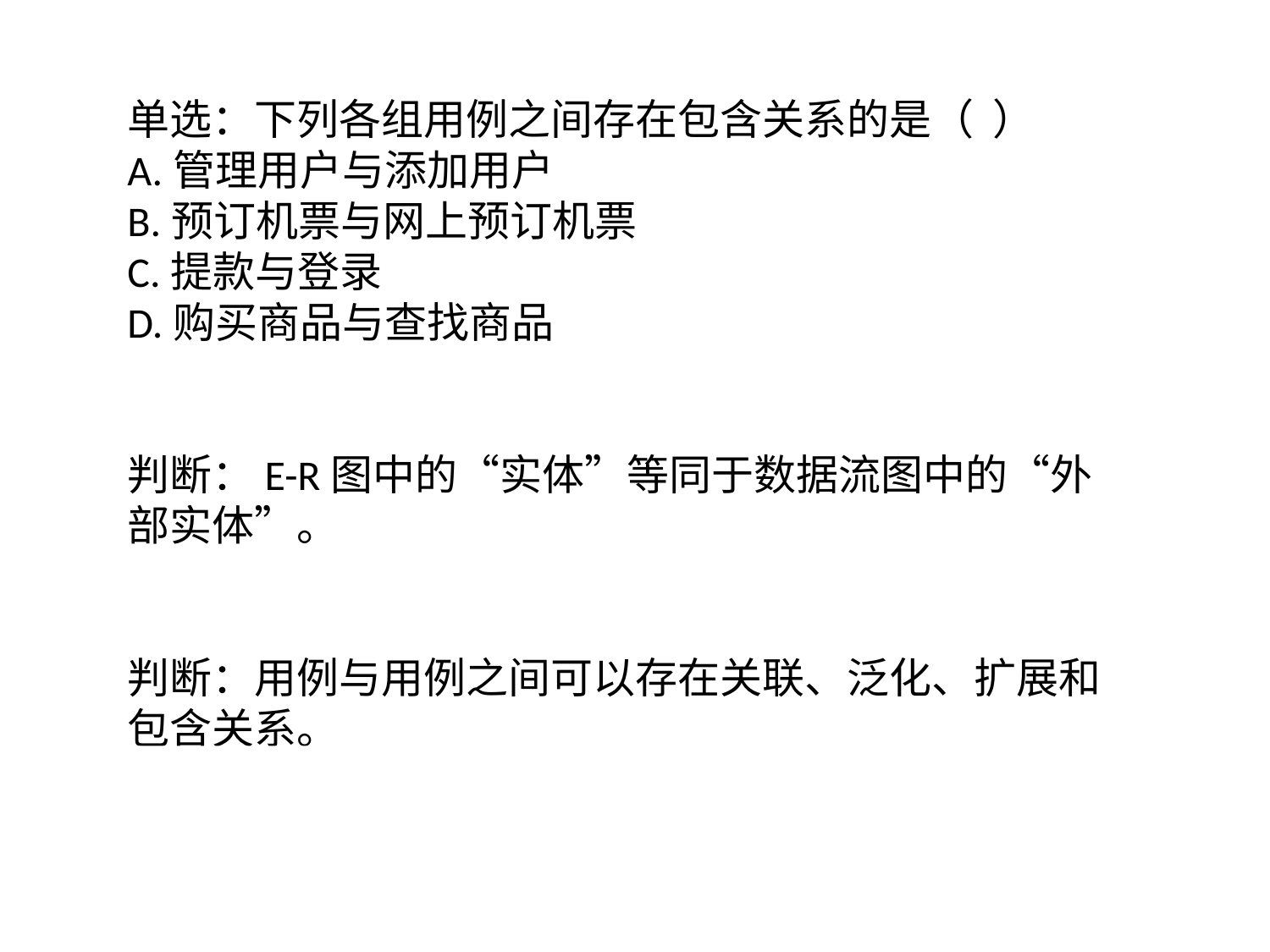

单选：下列各组用例之间存在包含关系的是（  ）
A.管理用户与添加用户
B.预订机票与网上预订机票
C.提款与登录
D.购买商品与查找商品
参考答案：C

判断：E-R图中的“实体”等同于数据流图中的“外部实体”。
参考答案：×

判断：用例与用例之间可以存在关联、泛化、扩展和包含关系。
参考答案：×